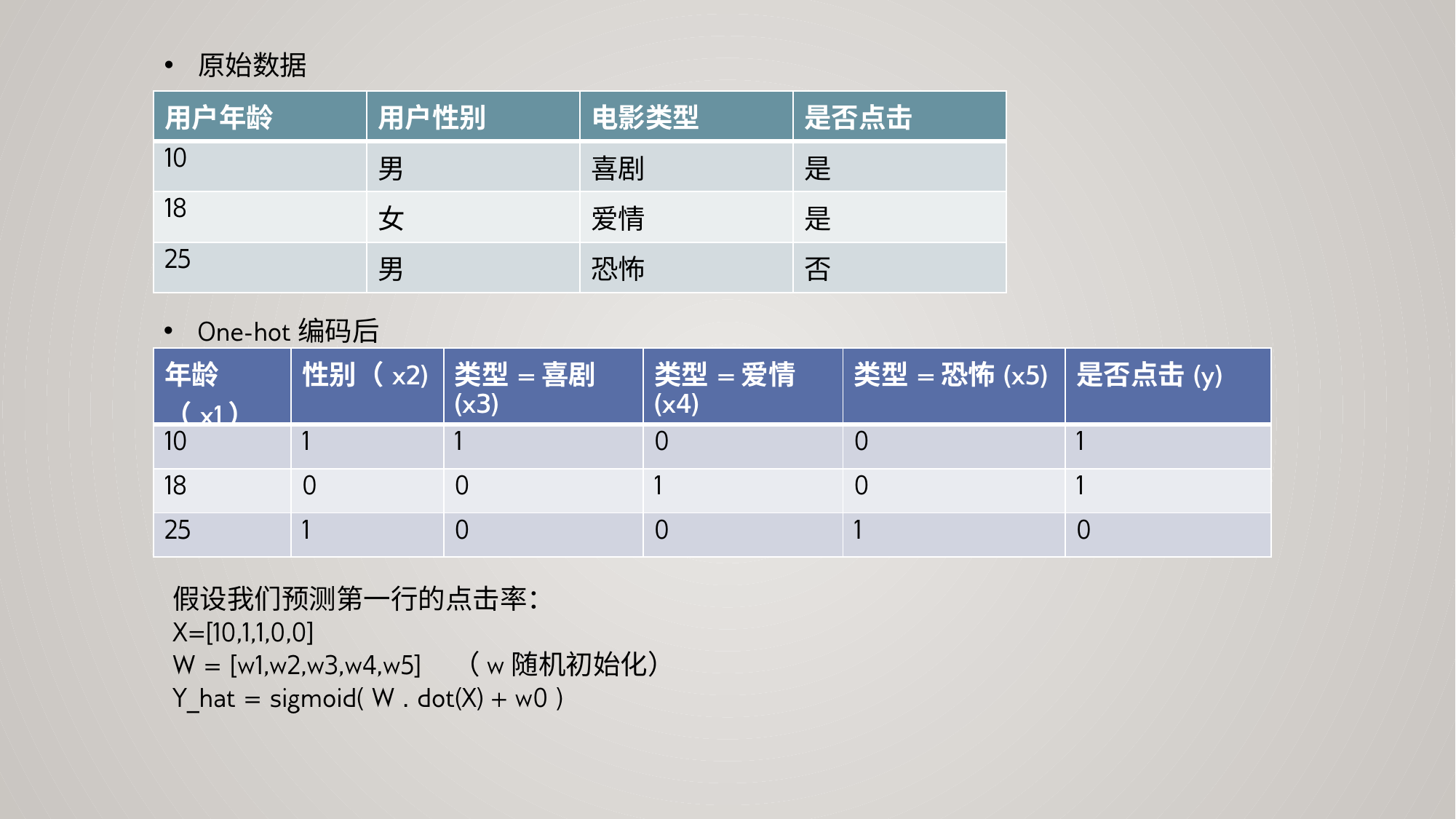

原始数据
| 用户年龄 | 用户性别 | 电影类型 | 是否点击 |
| --- | --- | --- | --- |
| 10 | 男 | 喜剧 | 是 |
| 18 | 女 | 爱情 | 是 |
| 25 | 男 | 恐怖 | 否 |

One-hot编码后
| 年龄（x1） | 性别（x2) | 类型=喜剧(x3) | 类型=爱情(x4) | 类型=恐怖(x5) | 是否点击(y) |
| --- | --- | --- | --- | --- | --- |
| 10 | 1 | 1 | 0 | 0 | 1 |
| 18 | 0 | 0 | 1 | 0 | 1 |
| 25 | 1 | 0 | 0 | 1 | 0 |
假设我们预测第一行的点击率：
X=[10,1,1,0,0]
W = [w1,w2,w3,w4,w5]   （w随机初始化）
Y_hat = sigmoid( W . dot(X) + w0 )